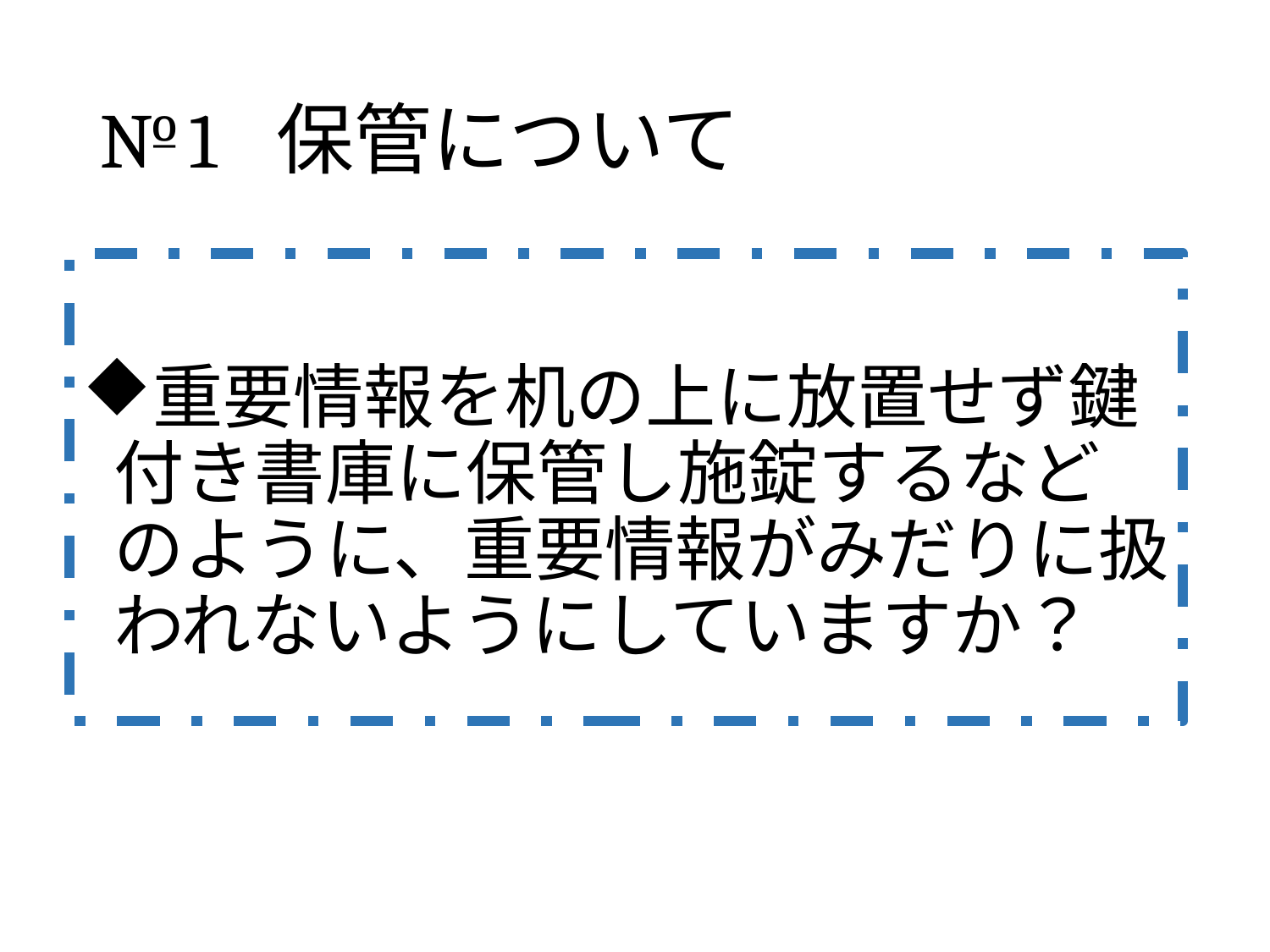

# №1  保管について

重要情報を机の上に放置せず鍵付き書庫に保管し施錠するなどのように、重要情報がみだりに扱われないようにしていますか？